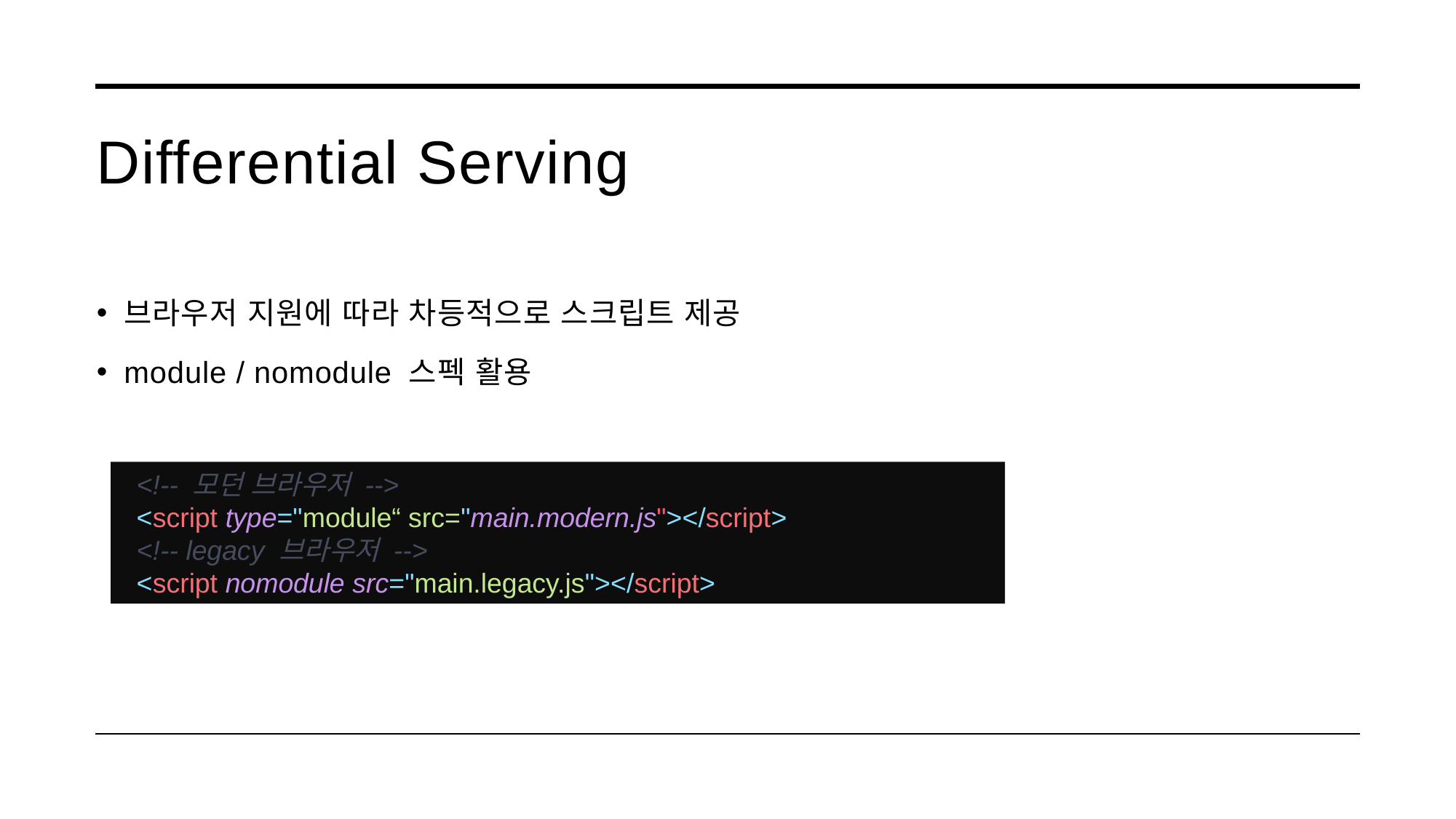

# Differential Serving
브라우저 지원에 따라 차등적으로 스크립트 제공
module / nomodule 스펙 활용

  <!-- 모던 브라우저 -->
  <script type="module“ src="main.modern.js"></script>
  <!-- legacy 브라우저 -->
  <script nomodule src="main.legacy.js"></script>